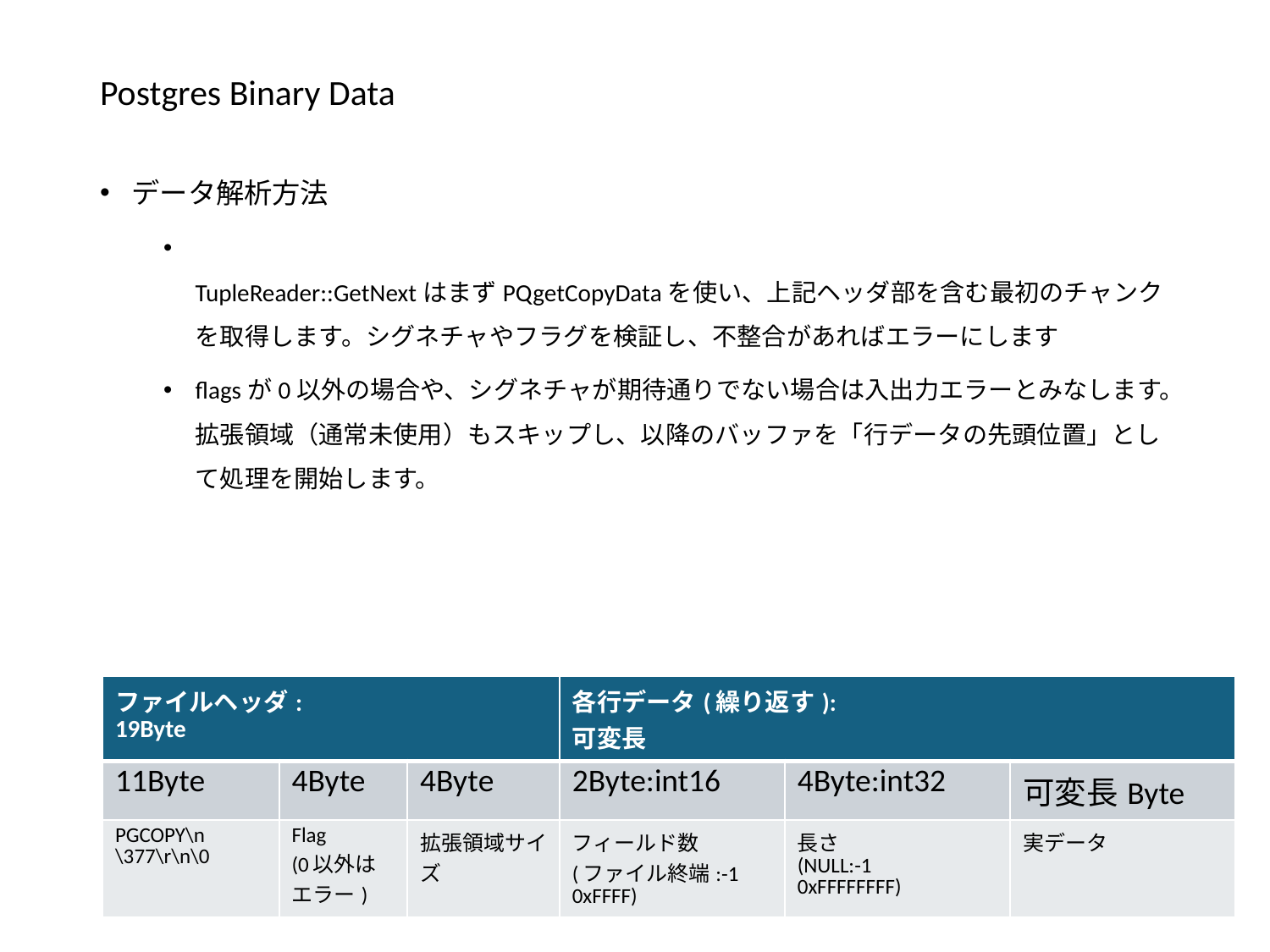

# Postgres Binary Data
データ解析方法
TupleReader::GetNextはまずPQgetCopyDataを使い、上記ヘッダ部を含む最初のチャンクを取得します。シグネチャやフラグを検証し、不整合があればエラーにします
flagsが0以外の場合や、シグネチャが期待通りでない場合は入出力エラーとみなします。拡張領域（通常未使用）もスキップし、以降のバッファを「行データの先頭位置」として処理を開始します。

| ファイルヘッダ: 19Byte |  |  | 各行データ(繰り返す): 可変長 |  |  |
| --- | --- | --- | --- | --- | --- |
| 11Byte | 4Byte | 4Byte | 2Byte:int16 | 4Byte:int32 | 可変長Byte |
| PGCOPY\n \377\r\n\0 | Flag (0以外はエラー) | 拡張領域サイズ | フィールド数 (ファイル終端:-1 0xFFFF) | 長さ (NULL:-1 0xFFFFFFFF) | 実データ |